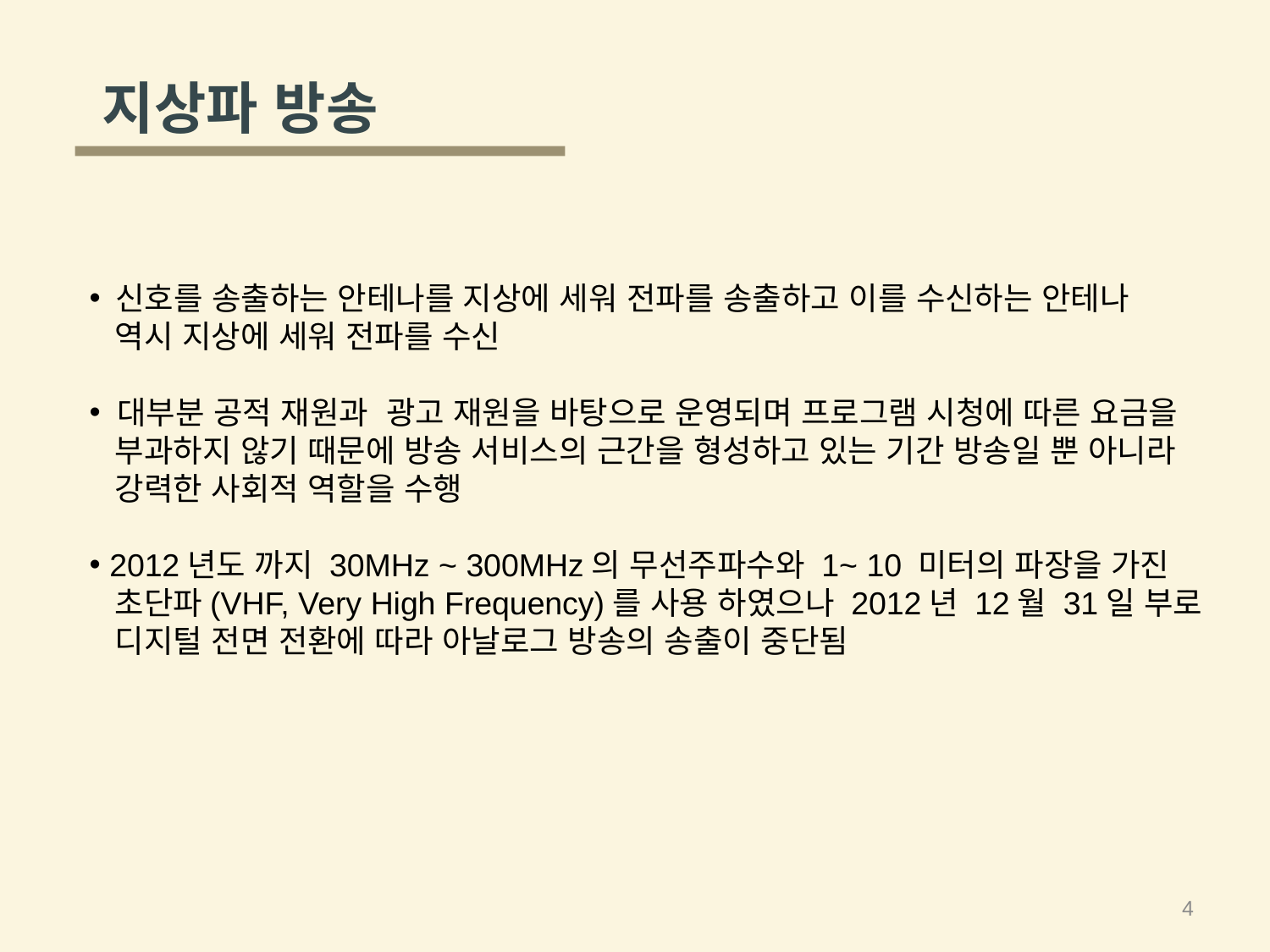

지상파 방송

 신호를 송출하는 안테나를 지상에 세워 전파를 송출하고 이를 수신하는 안테나
  역시 지상에 세워 전파를 수신

 대부분 공적 재원과  광고 재원을 바탕으로 운영되며 프로그램 시청에 따른 요금을
  부과하지 않기 때문에 방송 서비스의 근간을 형성하고 있는 기간 방송일 뿐 아니라
  강력한 사회적 역할을 수행

 2012년도 까지 30MHz ~ 300MHz의 무선주파수와 1~ 10 미터의 파장을 가진
  초단파(VHF, Very High Frequency)를 사용 하였으나 2012년 12월 31일 부로
  디지털 전면 전환에 따라 아날로그 방송의 송출이 중단됨

4